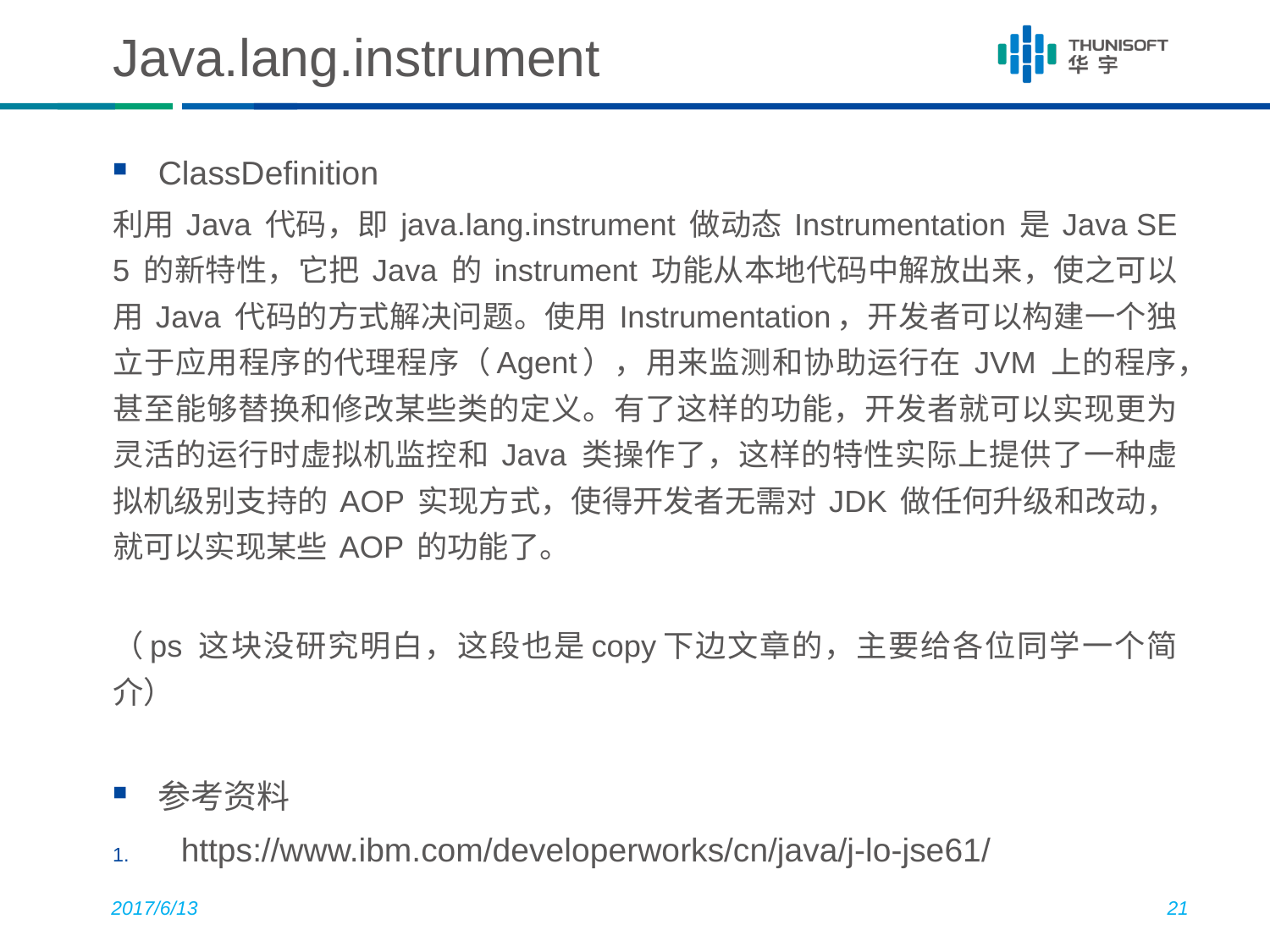

# Java.lang.instrument
ClassDefinition
利用 Java 代码，即 java.lang.instrument 做动态 Instrumentation 是 Java SE 5 的新特性，它把 Java 的 instrument 功能从本地代码中解放出来，使之可以用 Java 代码的方式解决问题。使用 Instrumentation，开发者可以构建一个独立于应用程序的代理程序（Agent），用来监测和协助运行在 JVM 上的程序，甚至能够替换和修改某些类的定义。有了这样的功能，开发者就可以实现更为灵活的运行时虚拟机监控和 Java 类操作了，这样的特性实际上提供了一种虚拟机级别支持的 AOP 实现方式，使得开发者无需对 JDK 做任何升级和改动，就可以实现某些 AOP 的功能了。

（ps 这块没研究明白，这段也是copy下边文章的，主要给各位同学一个简介）

参考资料
https://www.ibm.com/developerworks/cn/java/j-lo-jse61/
2017/6/13
21